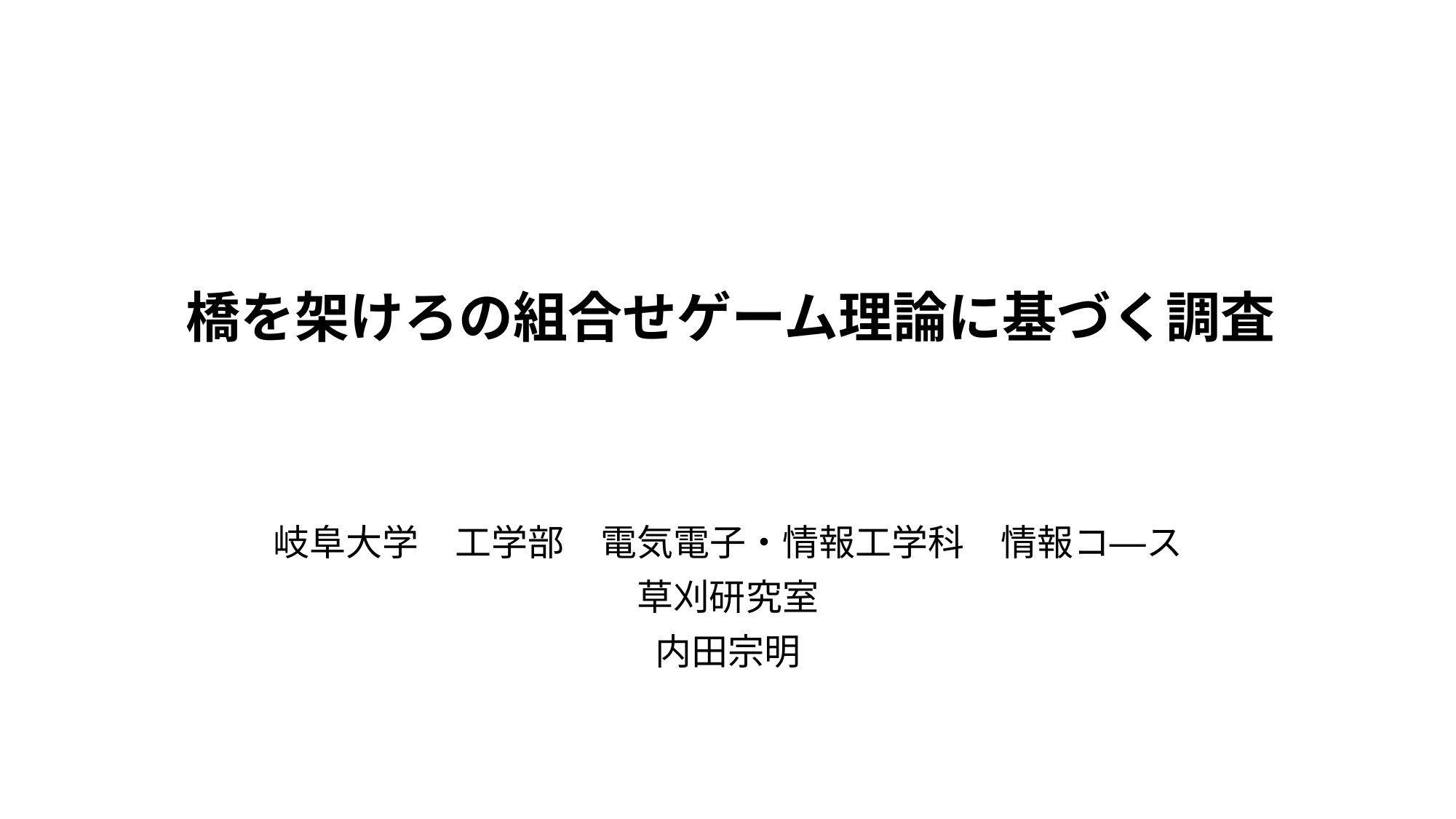

# 橋を架けろの組合せゲーム理論に基づく調査
岐阜大学　工学部　電気電子・情報工学科　情報コ―ス
草刈研究室
内田宗明